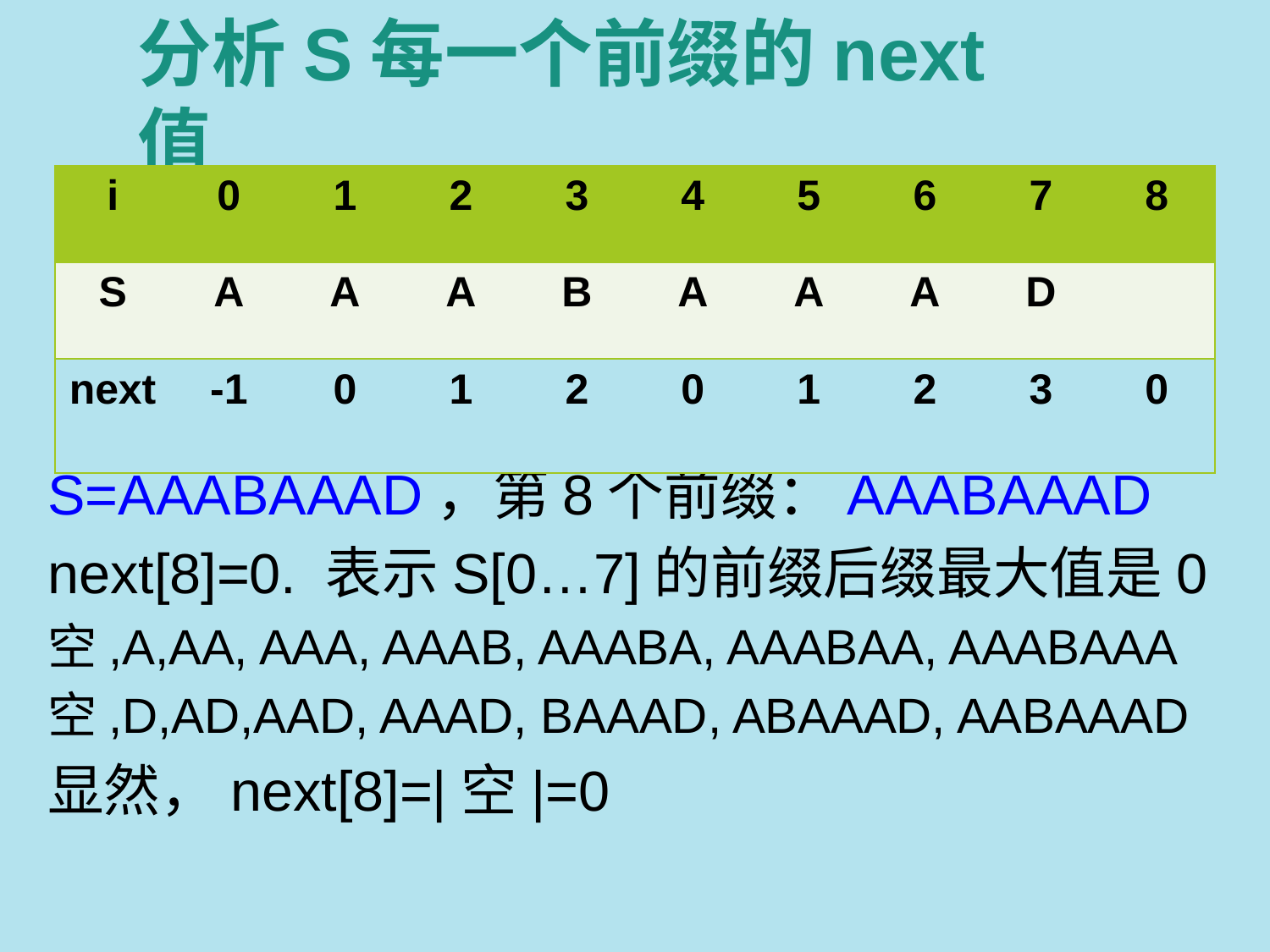

# 分析S每一个前缀的next值

S=AAABAAAD，第8个前缀：AAABAAAD
next[8]=0. 表示S[0…7]的前缀后缀最大值是0
空,A,AA, AAA, AAAB, AAABA, AAABAA, AAABAAA
空,D,AD,AAD, AAAD, BAAAD, ABAAAD, AABAAAD
显然，next[8]=|空|=0
| i | 0 | 1 | 2 | 3 | 4 | 5 | 6 | 7 | 8 |
| --- | --- | --- | --- | --- | --- | --- | --- | --- | --- |
| S | A | A | A | B | A | A | A | D |  |
| next | -1 | 0 | 1 | 2 | 0 | 1 | 2 | 3 | 0 |